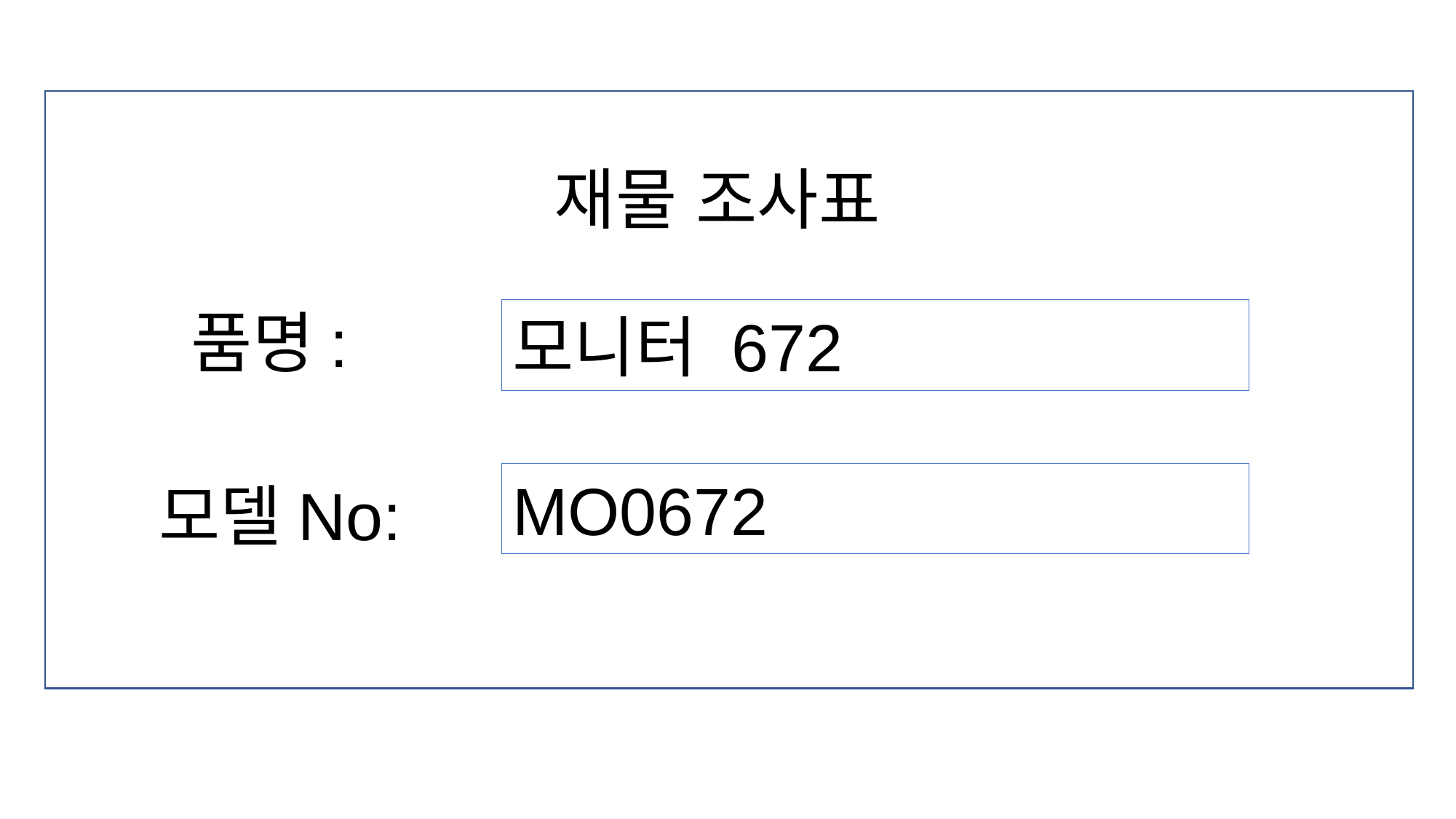

재물 조사표
품명:
모니터 672
MO0672
모델No: